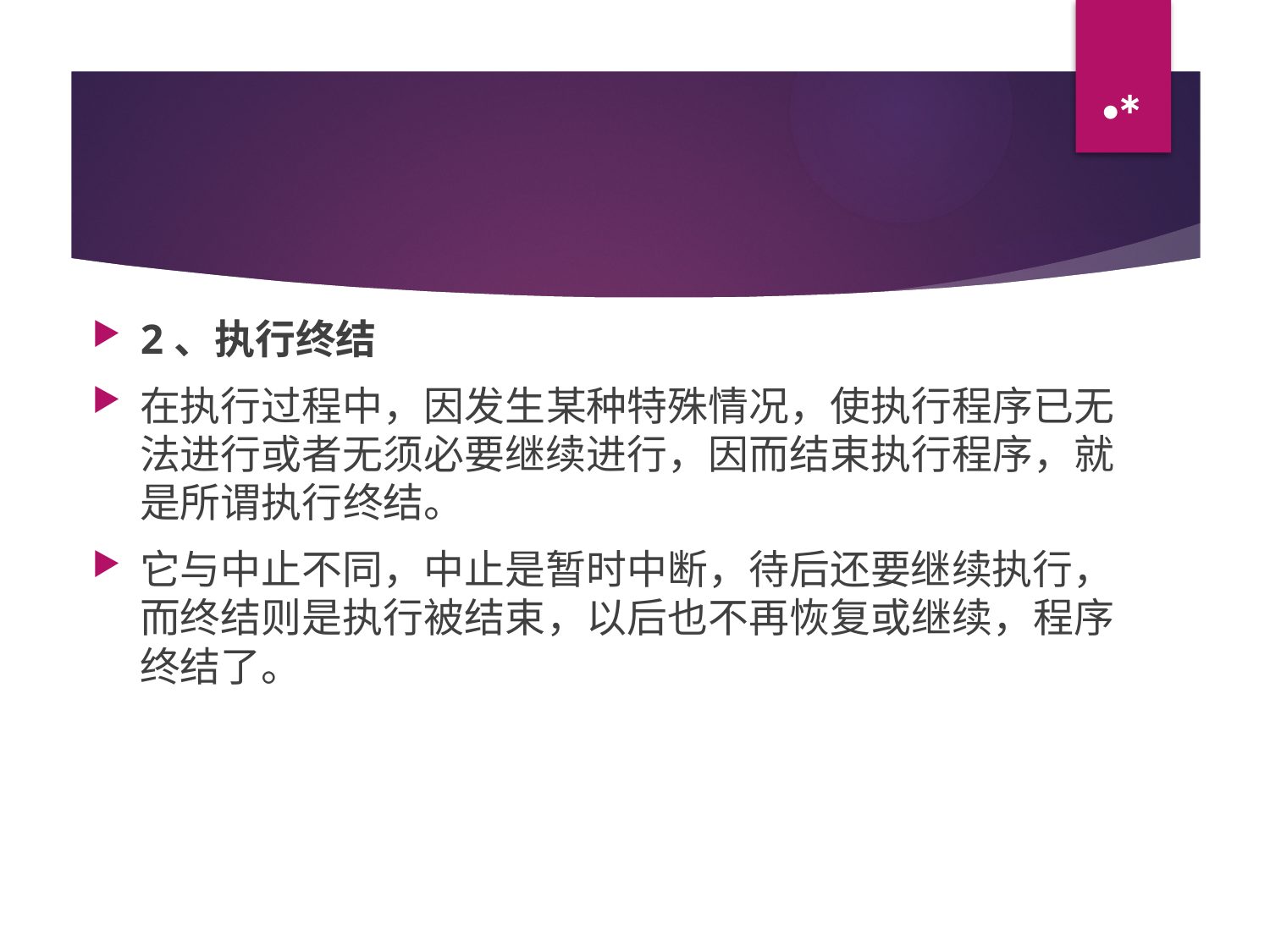

*
#
2、执行终结
在执行过程中，因发生某种特殊情况，使执行程序已无法进行或者无须必要继续进行，因而结束执行程序，就是所谓执行终结。
它与中止不同，中止是暂时中断，待后还要继续执行，而终结则是执行被结束，以后也不再恢复或继续，程序终结了。